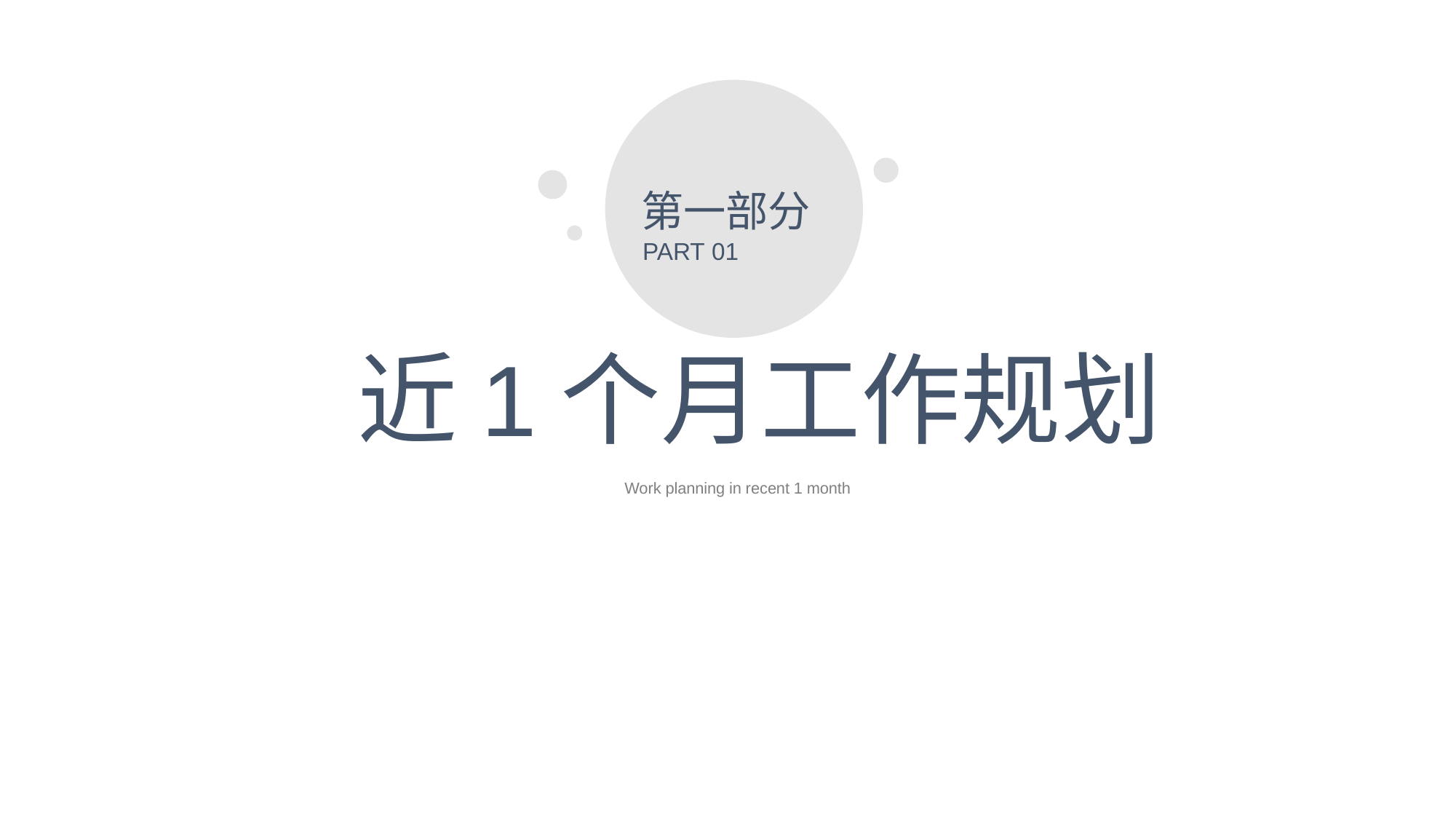

第一部分

PART 01
近1个月工作规划
Work planning in recent 1 month